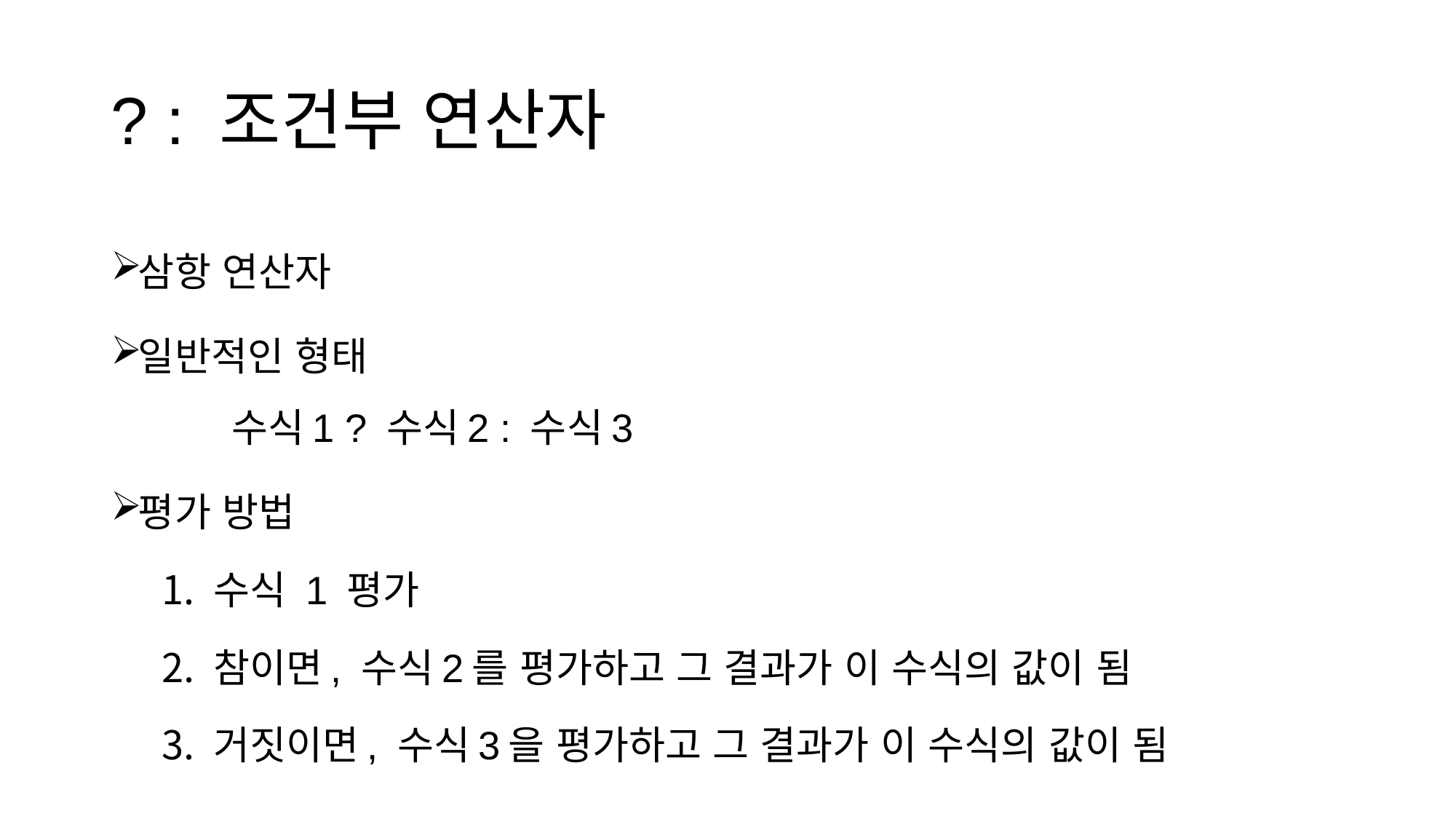

# ? : 조건부 연산자
삼항 연산자
일반적인 형태
	수식1 ? 수식2 : 수식3
평가 방법
수식 1 평가
참이면, 수식2를 평가하고 그 결과가 이 수식의 값이 됨
거짓이면, 수식3을 평가하고 그 결과가 이 수식의 값이 됨